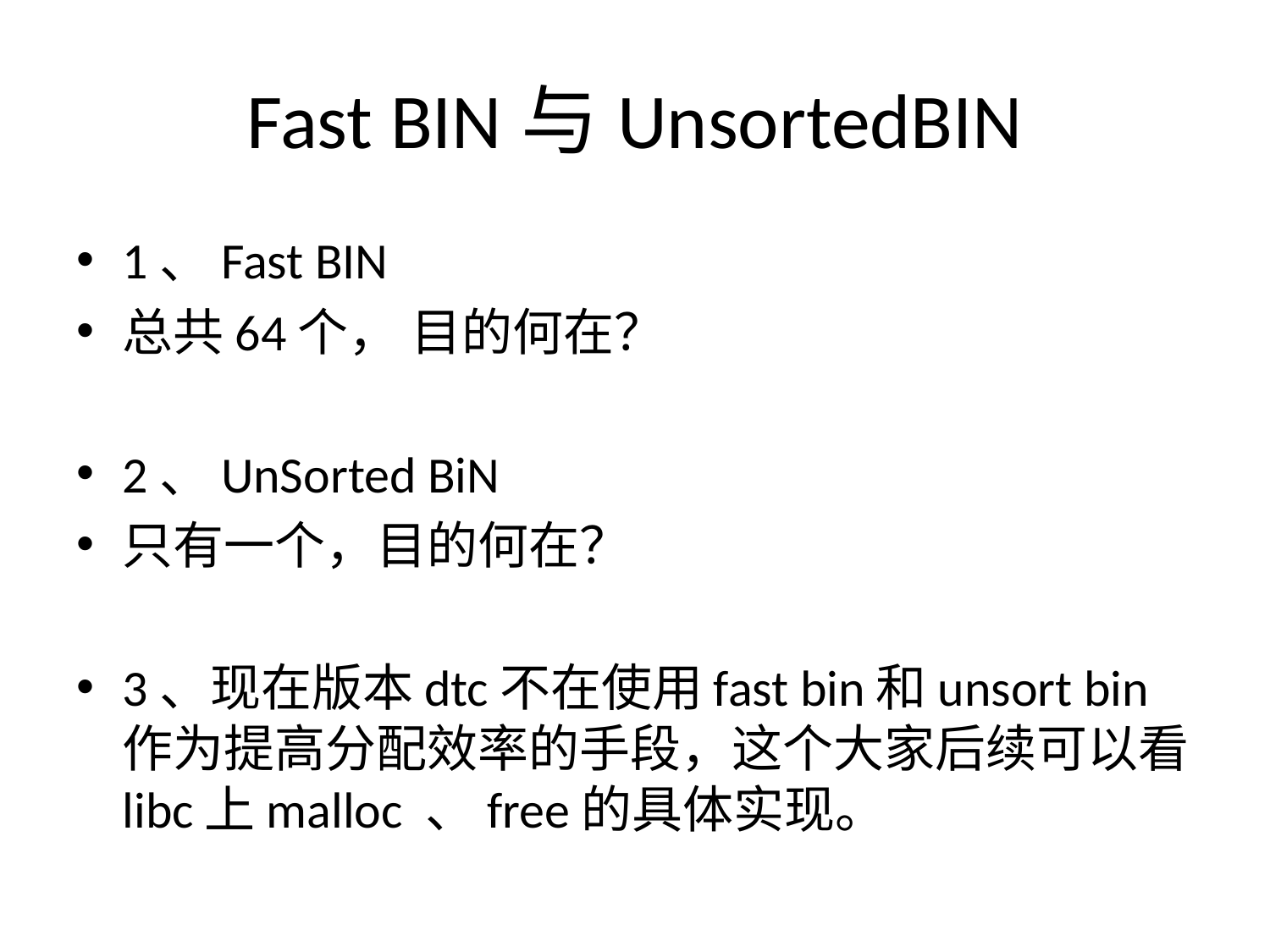

# Fast BIN与UnsortedBIN
1、Fast BIN
总共64个， 目的何在？

2、UnSorted BiN
只有一个，目的何在？

3、现在版本dtc不在使用fast bin和unsort bin作为提高分配效率的手段，这个大家后续可以看libc上malloc 、free的具体实现。